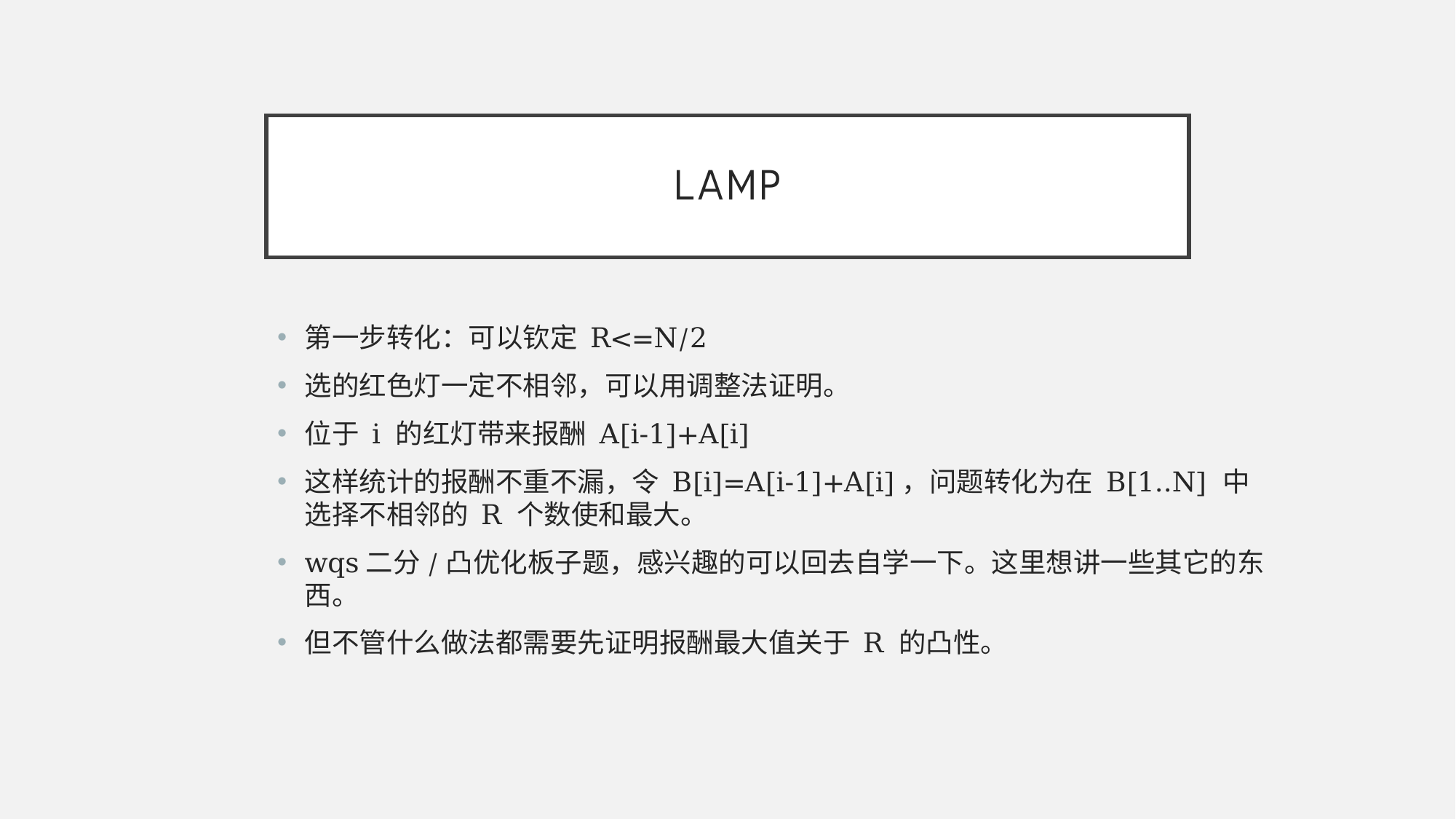

# LAMP
第一步转化：可以钦定 R<=N/2
选的红色灯一定不相邻，可以用调整法证明。
位于 i 的红灯带来报酬 A[i-1]+A[i]
这样统计的报酬不重不漏，令 B[i]=A[i-1]+A[i]，问题转化为在 B[1..N] 中选择不相邻的 R 个数使和最大。
wqs二分/凸优化板子题，感兴趣的可以回去自学一下。这里想讲一些其它的东西。
但不管什么做法都需要先证明报酬最大值关于 R 的凸性。